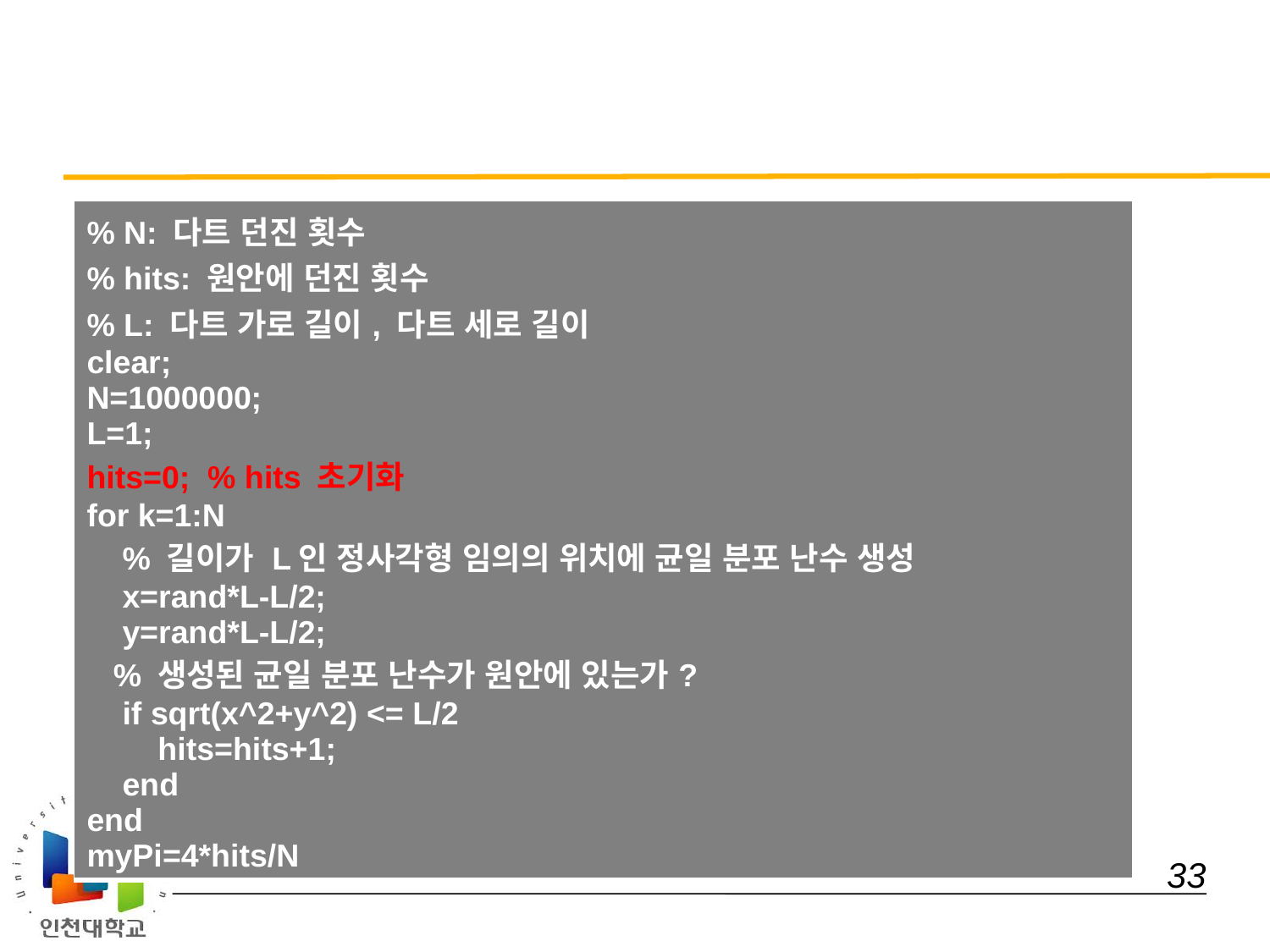

#
| % N: 다트 던진 횟수 % hits: 원안에 던진 횟수 % L: 다트 가로 길이, 다트 세로 길이 clear; N=1000000; L=1; hits=0; % hits 초기화 for k=1:N % 길이가 L인 정사각형 임의의 위치에 균일 분포 난수 생성 x=rand\*L-L/2; y=rand\*L-L/2; % 생성된 균일 분포 난수가 원안에 있는가? if sqrt(x^2+y^2) <= L/2 hits=hits+1; end end myPi=4\*hits/N |
| --- |
 33